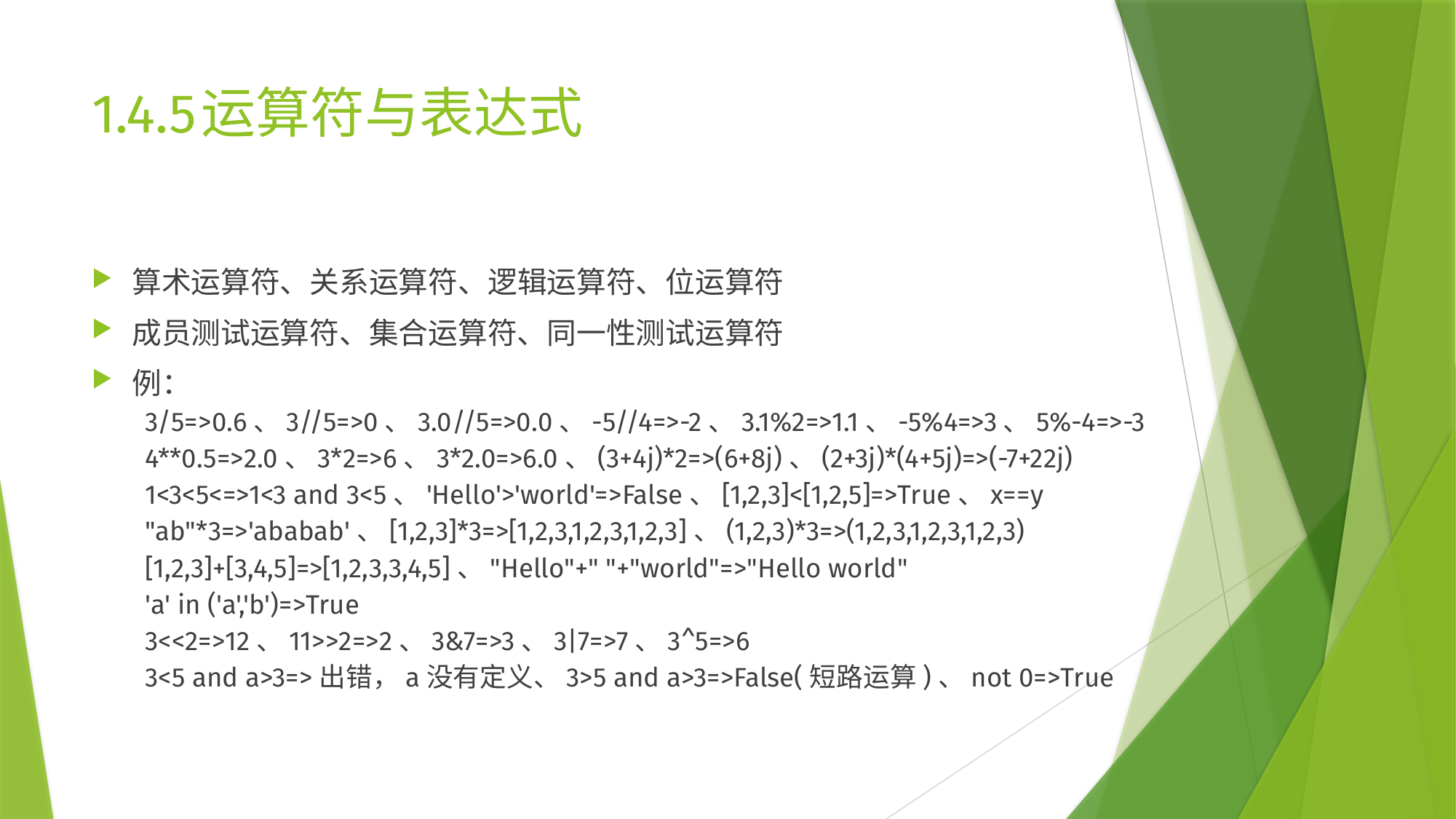

# 1.4.5	运算符与表达式
算术运算符、关系运算符、逻辑运算符、位运算符
成员测试运算符、集合运算符、同一性测试运算符
例：
3/5=>0.6、3//5=>0、3.0//5=>0.0、-5//4=>-2、3.1%2=>1.1、-5%4=>3、5%-4=>-3
4**0.5=>2.0、3*2=>6、3*2.0=>6.0、(3+4j)*2=>(6+8j)、(2+3j)*(4+5j)=>(-7+22j)
1<3<5<=>1<3 and 3<5、'Hello'>'world'=>False、[1,2,3]<[1,2,5]=>True、x==y
"ab"*3=>'ababab'、[1,2,3]*3=>[1,2,3,1,2,3,1,2,3]、(1,2,3)*3=>(1,2,3,1,2,3,1,2,3)
[1,2,3]+[3,4,5]=>[1,2,3,3,4,5]、"Hello"+" "+"world"=>"Hello world"
'a' in ('a','b')=>True
3<<2=>12、11>>2=>2、3&7=>3、3|7=>7、3^5=>6
3<5 and a>3=>出错，a没有定义、3>5 and a>3=>False(短路运算)、not 0=>True